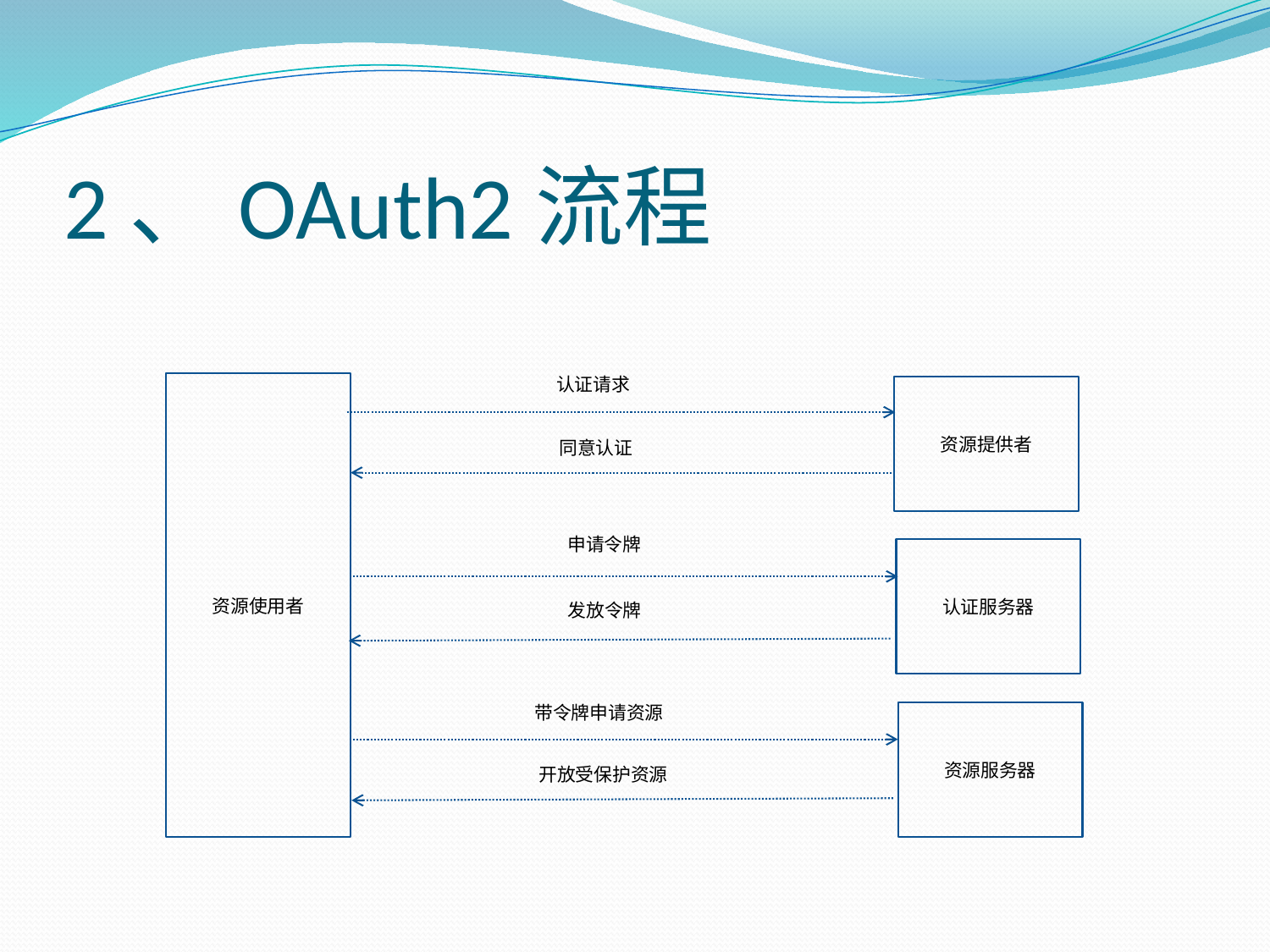

# 2、OAuth2流程

认证请求
资源使用者
资源提供者
同意认证
申请令牌
认证服务器
发放令牌
带令牌申请资源
资源服务器
开放受保护资源